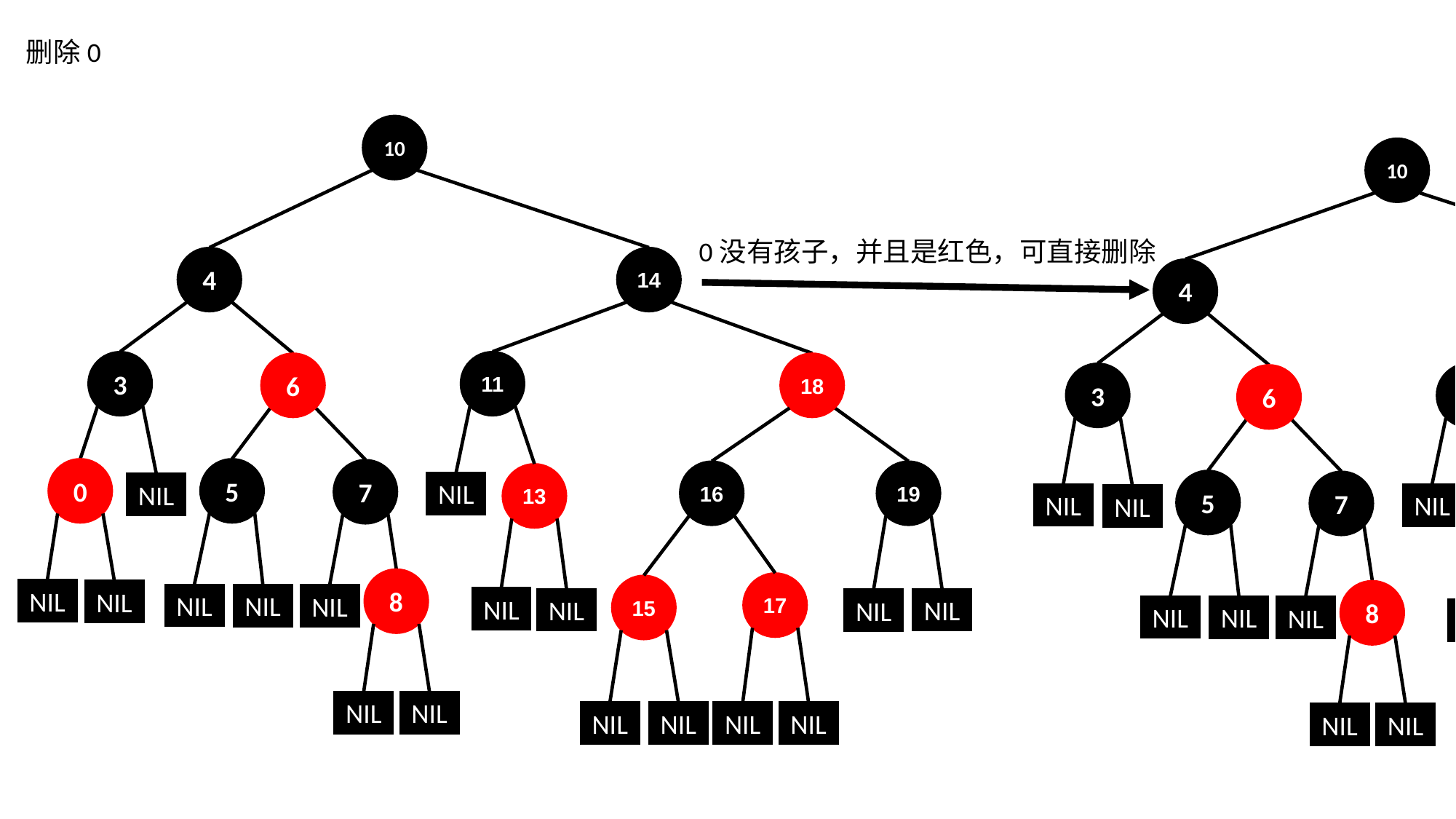

删除0
10
10
0没有孩子，并且是红色，可直接删除
4
14
4
14
3
11
6
18
3
11
6
18
0
5
7
16
19
13
5
7
NIL
16
19
NIL
13
NIL
NIL
NIL
8
17
15
NIL
NIL
8
NIL
NIL
17
NIL
15
NIL
NIL
NIL
NIL
NIL
NIL
NIL
NIL
NIL
NIL
NIL
NIL
NIL
NIL
NIL
NIL
NIL
NIL
NIL
NIL
NIL
NIL
NIL